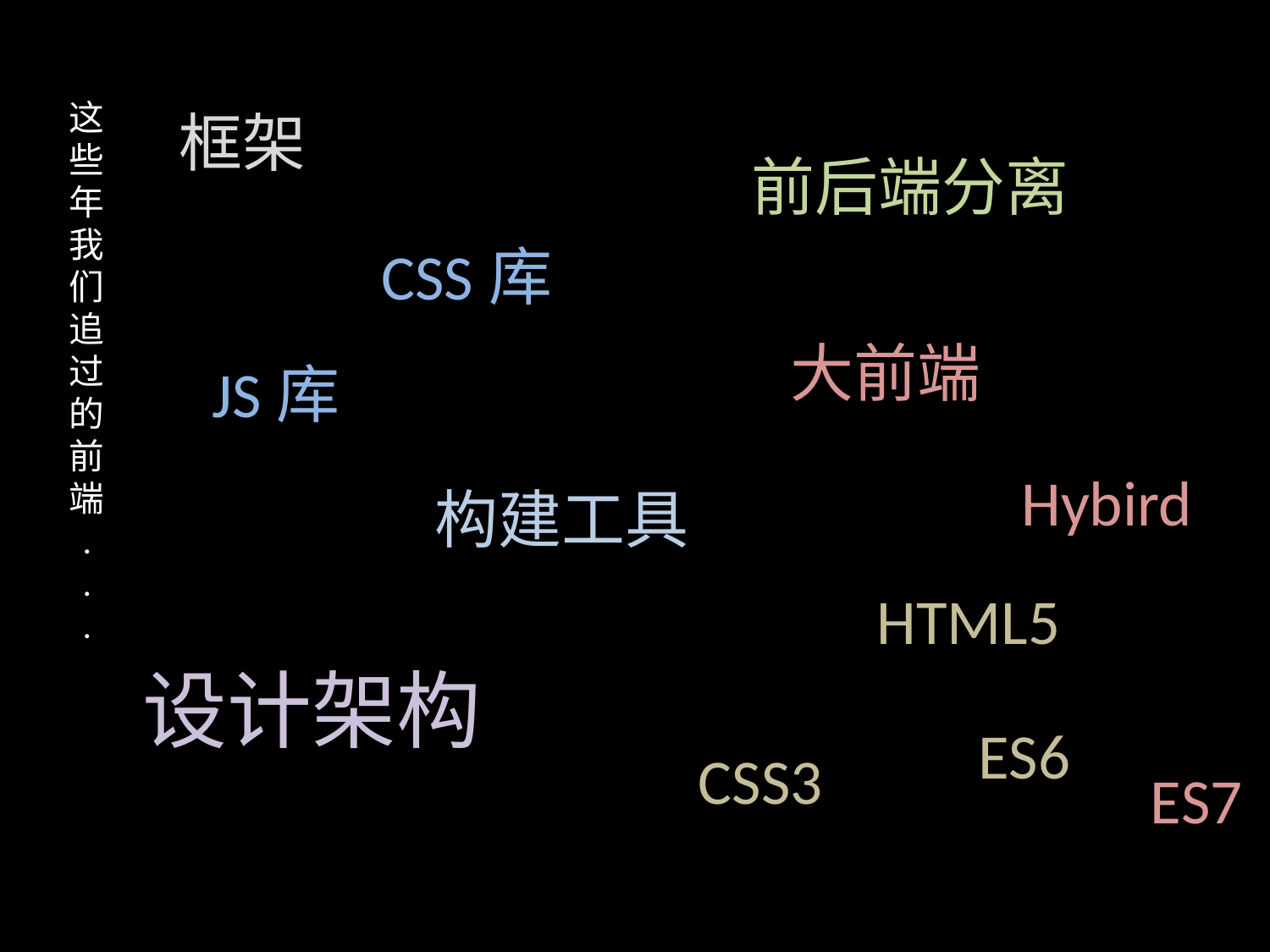

这
些
年
我
们
追
过
的
前
端
.
.
.
框架
前后端分离
CSS库
大前端
JS库
Hybird
构建工具
HTML5
设计架构
ES6
CSS3
ES7